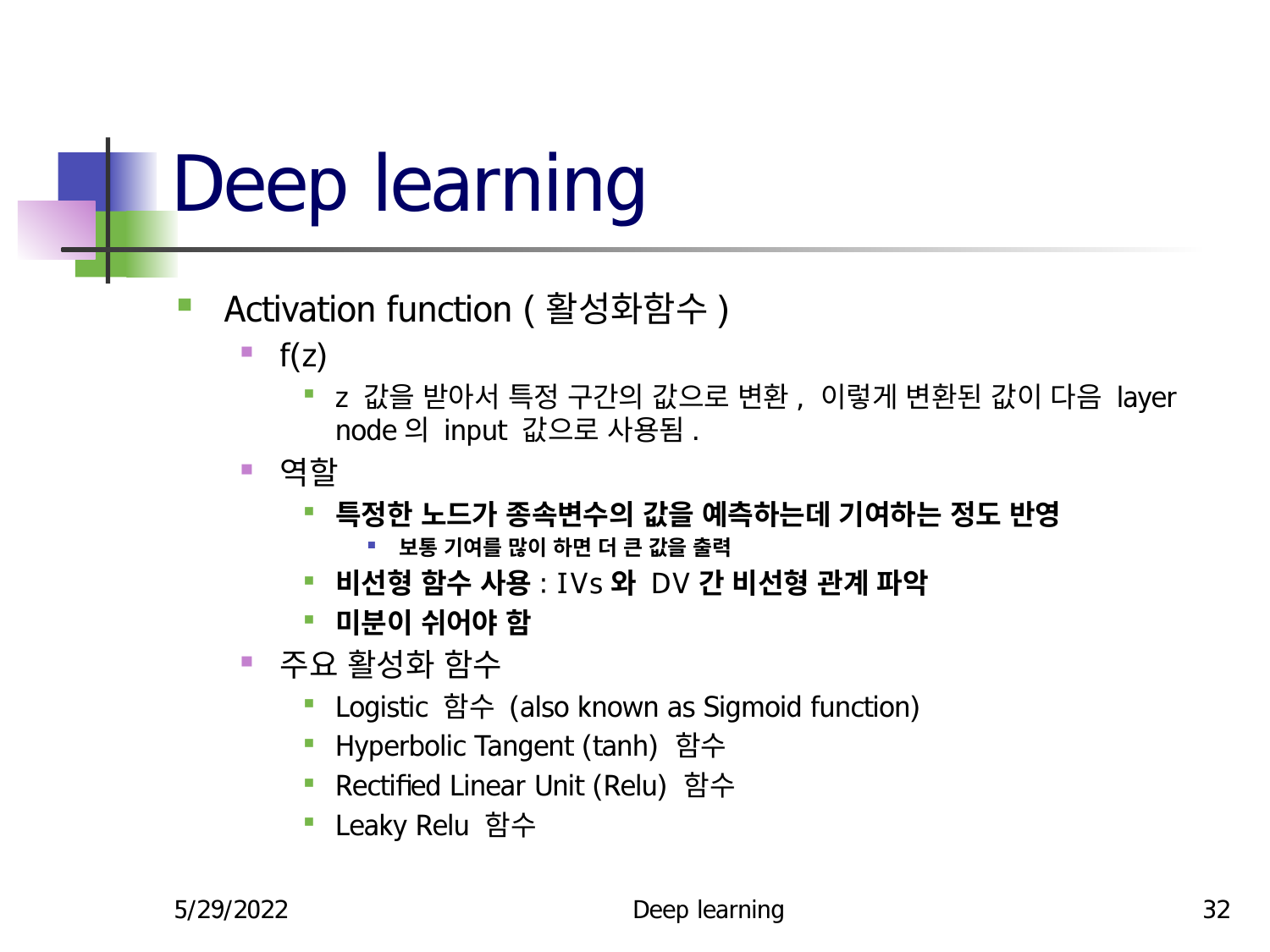

# Deep learning
Activation function (활성화함수)
f(z)
z 값을 받아서 특정 구간의 값으로 변환, 이렇게 변환된 값이 다음 layer node의 input 값으로 사용됨.
역할
특정한 노드가 종속변수의 값을 예측하는데 기여하는 정도 반영
보통 기여를 많이 하면 더 큰 값을 출력
비선형 함수 사용: IVs와 DV간 비선형 관계 파악
미분이 쉬어야 함
주요 활성화 함수
Logistic 함수 (also known as Sigmoid function)
Hyperbolic Tangent (tanh) 함수
Rectified Linear Unit (Relu) 함수
Leaky Relu 함수
5/29/2022
Deep learning
32